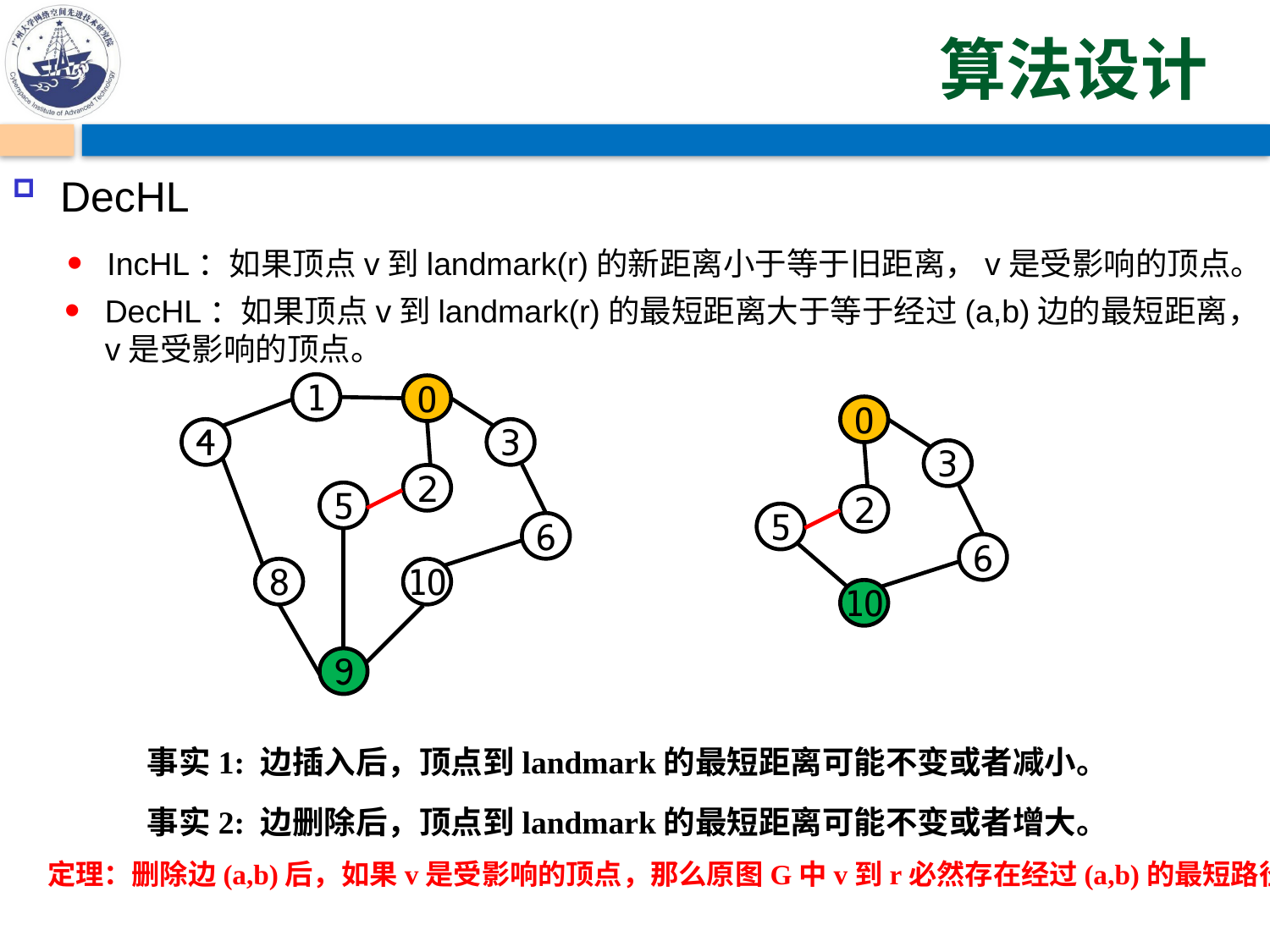

# 算法设计
DecHL

IncHL：如果顶点v到landmark(r)的新距离小于等于旧距离，v是受影响的顶点。

DecHL：如果顶点v到landmark(r)的最短距离大于等于经过(a,b)边的最短距离，v是受影响的顶点。

1
0
0
4
3
3
2
5
2
5
6
6
8
10
10
9
事实1: 边插入后，顶点到landmark的最短距离可能不变或者减小。

事实2: 边删除后，顶点到landmark的最短距离可能不变或者增大。

定理：删除边(a,b)后，如果v是受影响的顶点，那么原图G中v到r必然存在经过(a,b)的最短路径。
16